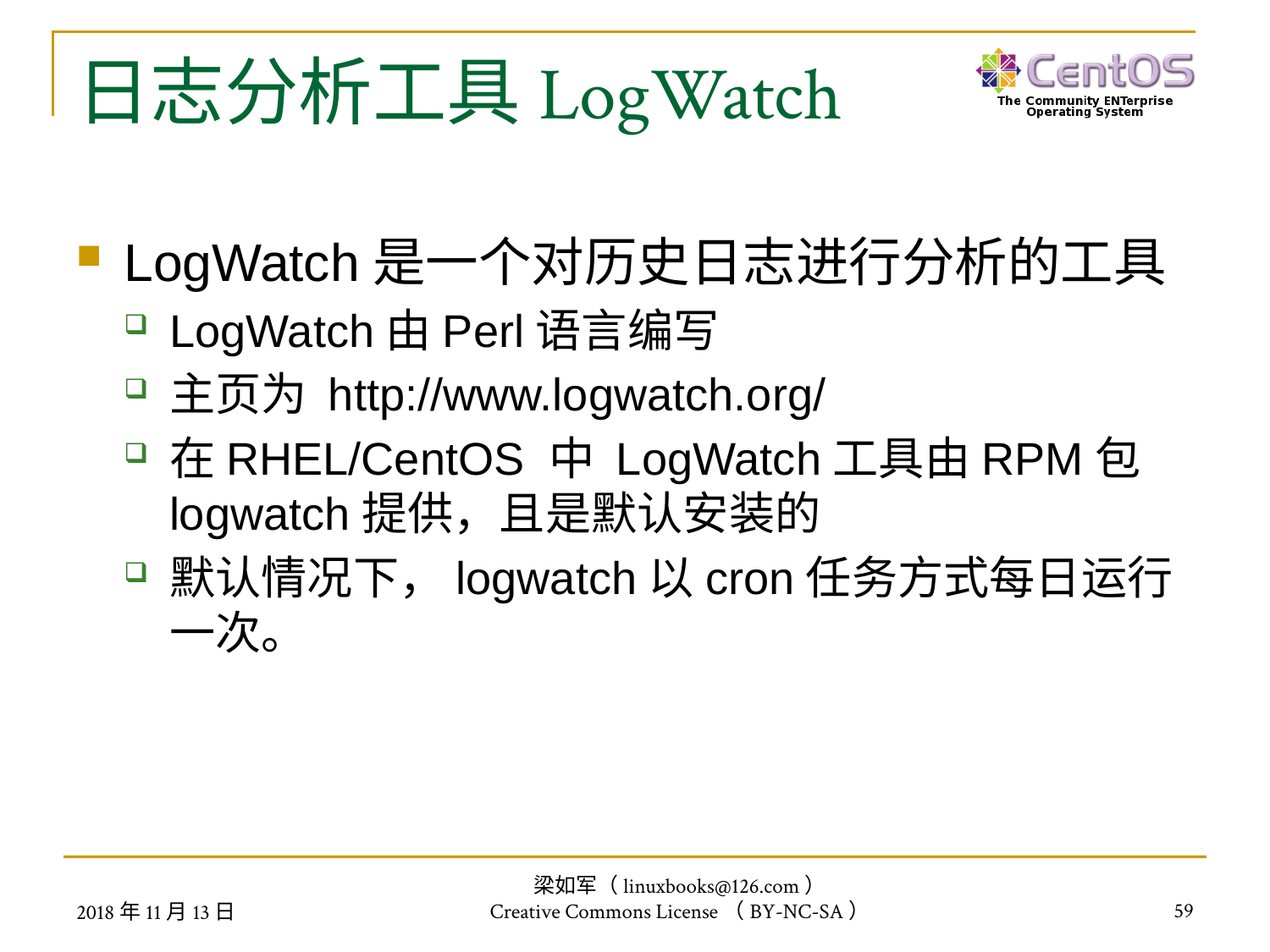

# 日志分析工具LogWatch
LogWatch是一个对历史日志进行分析的工具
LogWatch由Perl语言编写
主页为 http://www.logwatch.org/
在RHEL/CentOS 中 LogWatch工具由RPM包logwatch提供，且是默认安装的
默认情况下，logwatch以cron任务方式每日运行一次。
梁如军（linuxbooks@126.com）
Creative Commons License（BY-NC-SA）
2018年11月13日
59